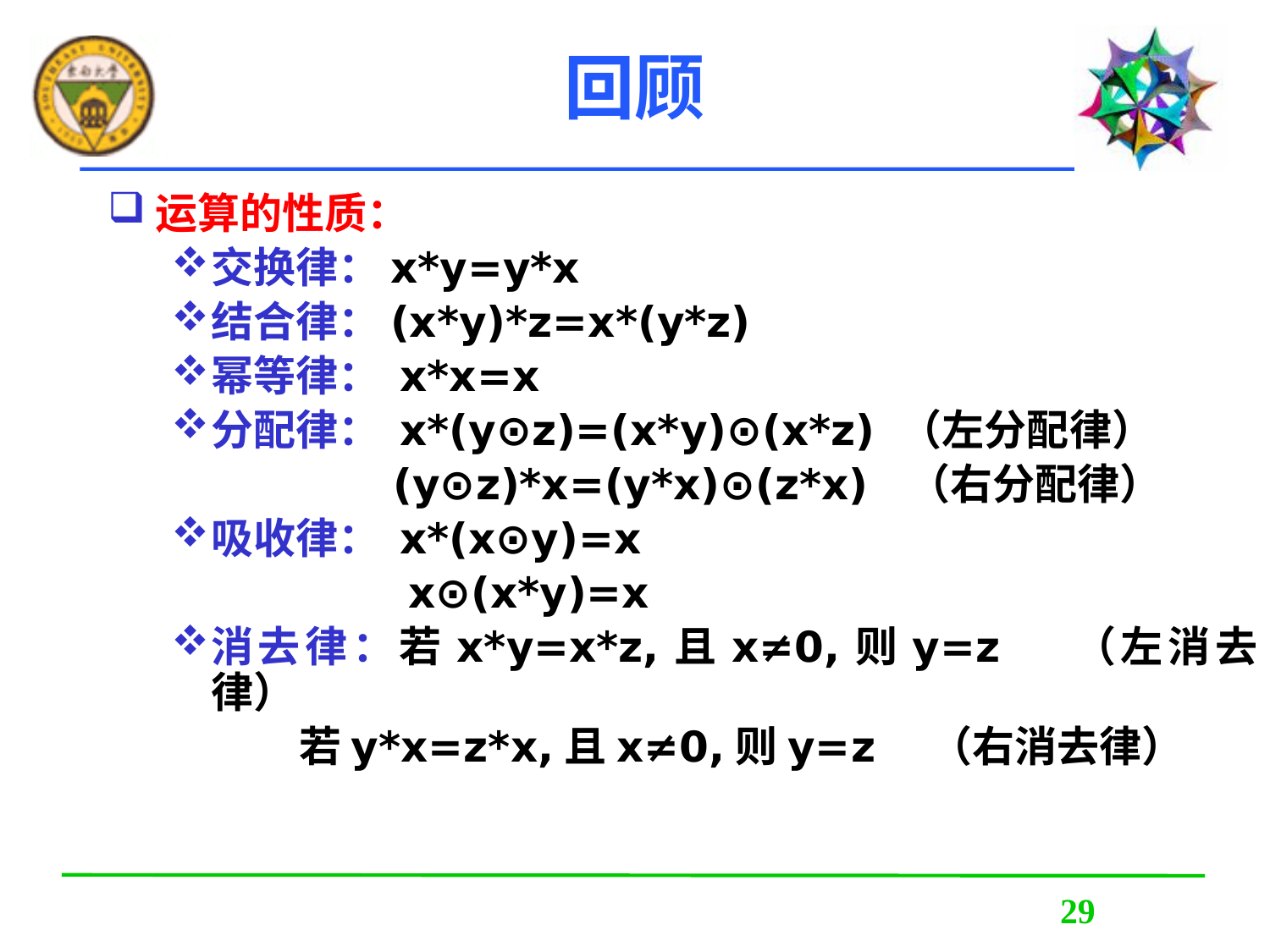

# 回顾
运算的性质：
交换律：x*y=y*x
结合律：(x*y)*z=x*(y*z)
幂等律： x*x=x
分配律： x*(y⊙z)=(x*y)⊙(x*z) （左分配律）
               (y⊙z)*x=(y*x)⊙(z*x)  （右分配律）
吸收律： x*(x⊙y)=x
                x⊙(x*y)=x
消去律：若x*y=x*z,且x≠0,则y=z   （左消去律）
                   若y*x=z*x,且x≠0,则y=z   （右消去律）